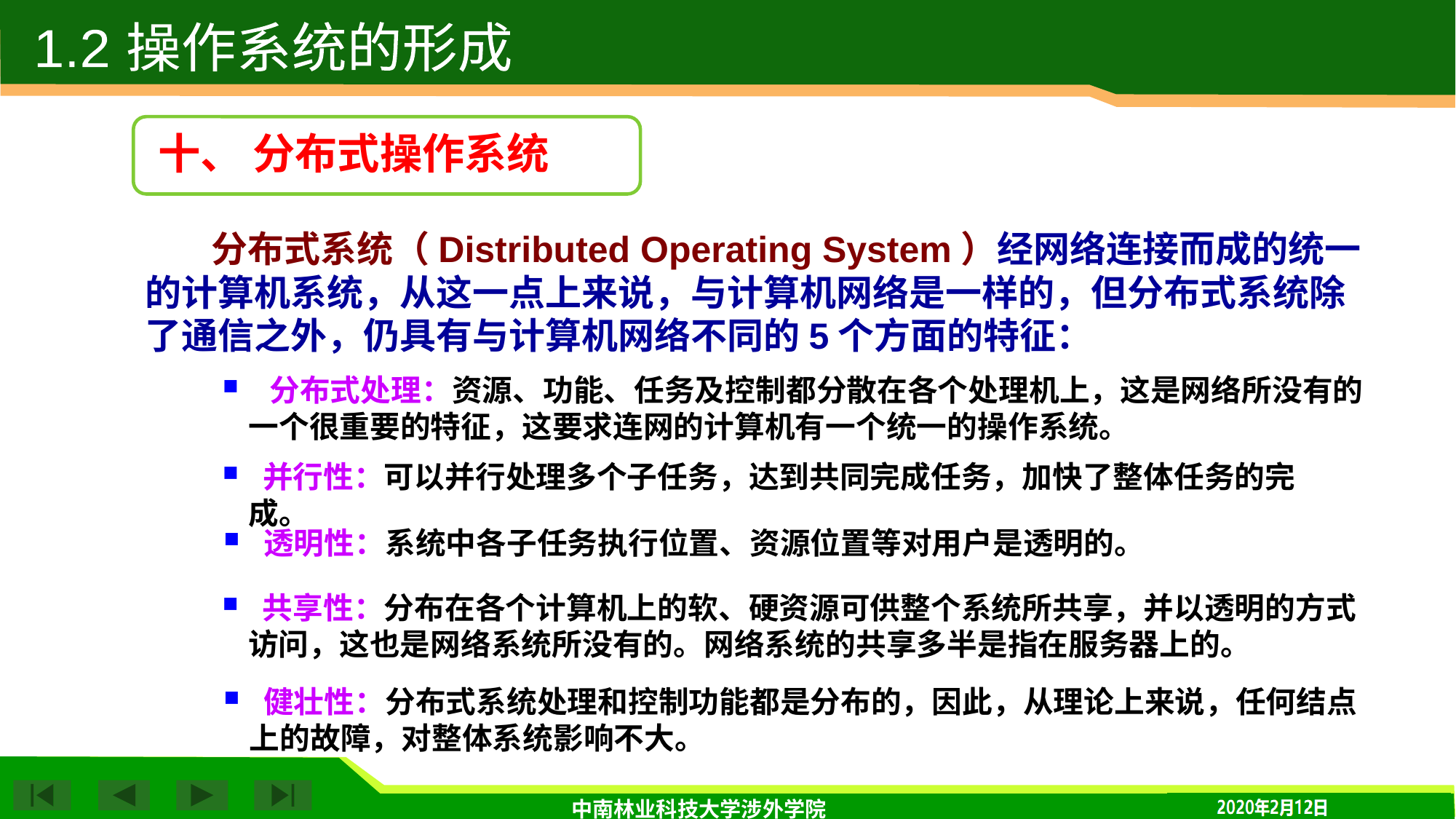

1.2 操作系统的形成

十、 分布式操作系统

       分布式系统（Distributed Operating System）经网络连接而成的统一的计算机系统，从这一点上来说，与计算机网络是一样的，但分布式系统除了通信之外，仍具有与计算机网络不同的5个方面的特征：
  分布式处理：资源、功能、任务及控制都分散在各个处理机上，这是网络所没有的一个很重要的特征，这要求连网的计算机有一个统一的操作系统。
 并行性：可以并行处理多个子任务，达到共同完成任务，加快了整体任务的完成。
 透明性：系统中各子任务执行位置、资源位置等对用户是透明的。
 共享性：分布在各个计算机上的软、硬资源可供整个系统所共享，并以透明的方式访问，这也是网络系统所没有的。网络系统的共享多半是指在服务器上的。
 健壮性：分布式系统处理和控制功能都是分布的，因此，从理论上来说，任何结点上的故障，对整体系统影响不大。